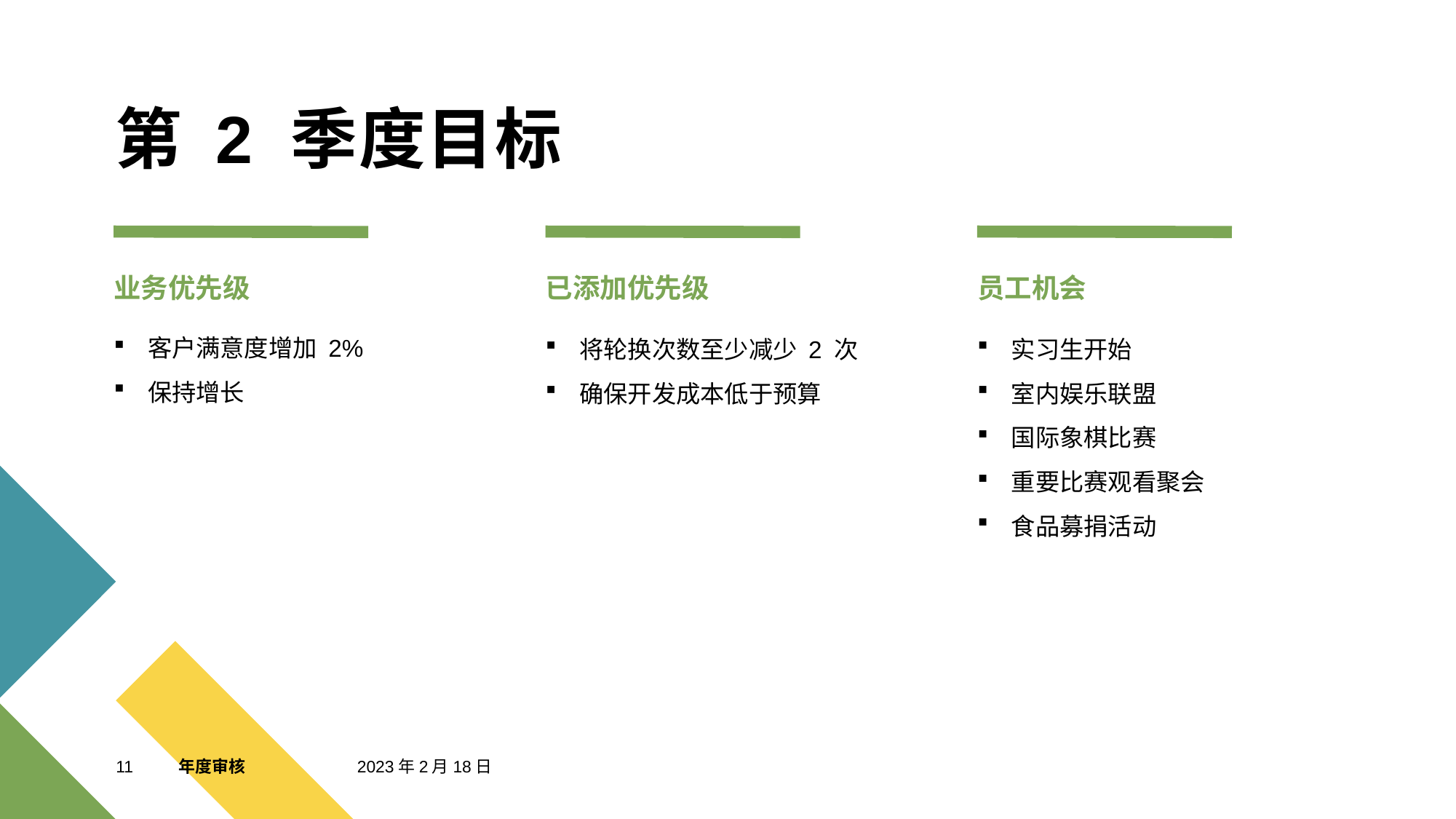

# 第 2 季度目标
业务优先级
已添加优先级
员工机会
客户满意度增加 2%
保持增长

将轮换次数至少减少 2 次
确保开发成本低于预算
实习生开始
室内娱乐联盟
国际象棋​​比赛
重要比赛观看聚会
食品募捐活动

11
年度审核
2023年2月18日